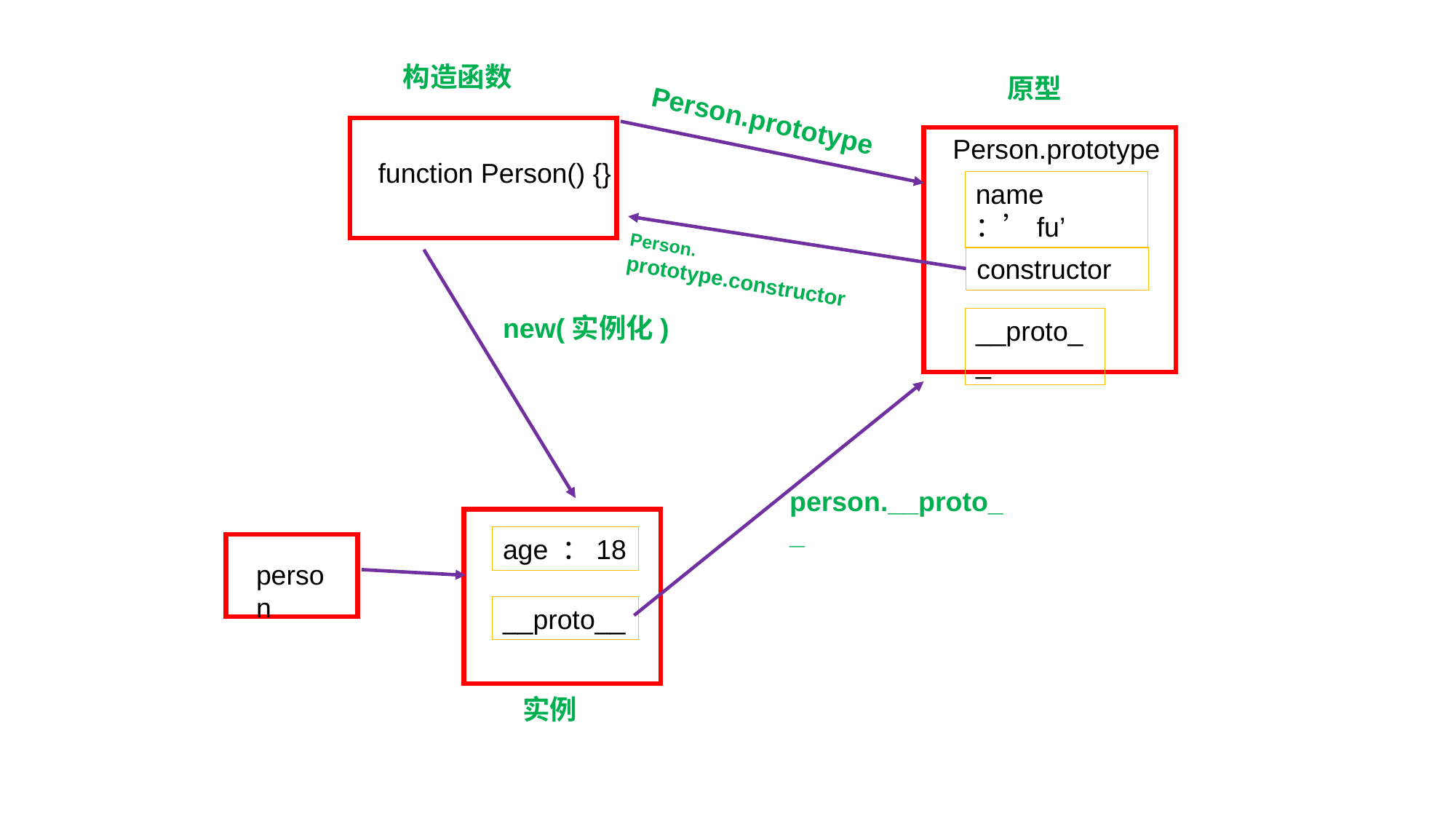

构造函数
原型
Person.prototype

Person.prototype

function Person() {}
name ：’fu’
Person. prototype.constructor
constructor
new(实例化)
__proto__
person.__proto__

age ：18

person
__proto__
实例